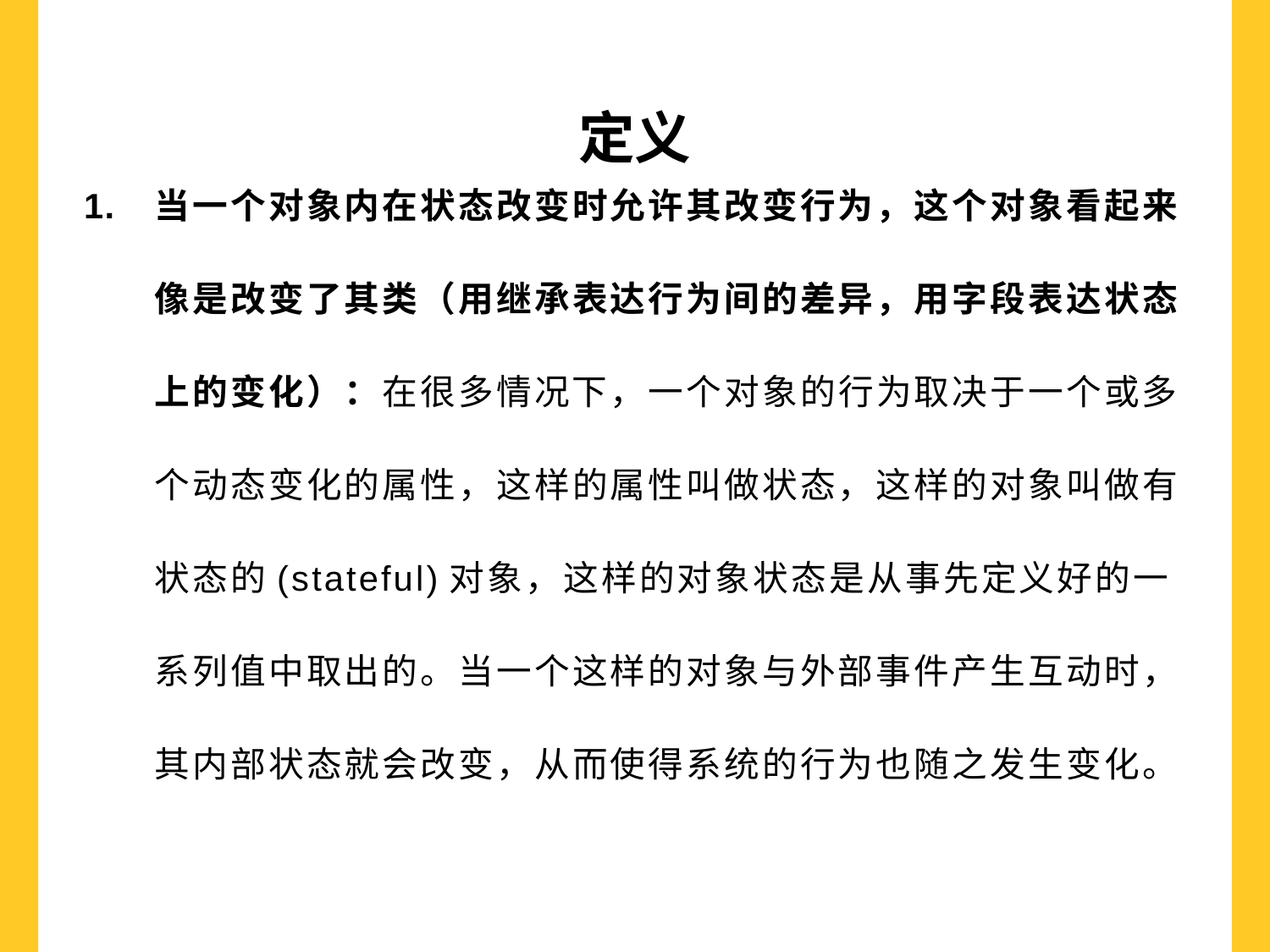

定义
当一个对象内在状态改变时允许其改变行为，这个对象看起来像是改变了其类（用继承表达行为间的差异，用字段表达状态上的变化）：在很多情况下，一个对象的行为取决于一个或多个动态变化的属性，这样的属性叫做状态，这样的对象叫做有状态的(stateful)对象，这样的对象状态是从事先定义好的一系列值中取出的。当一个这样的对象与外部事件产生互动时，其内部状态就会改变，从而使得系统的行为也随之发生变化。